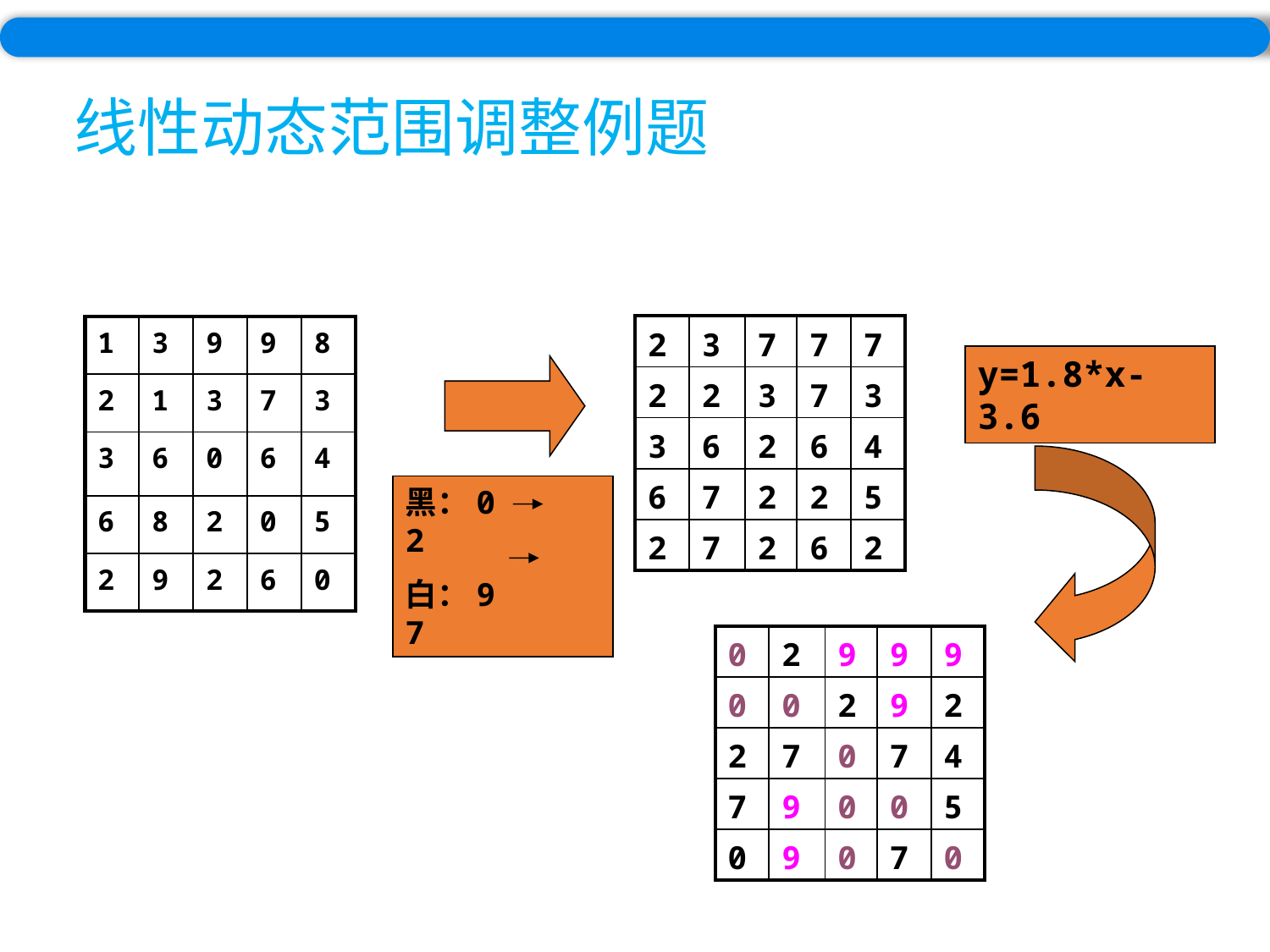

线性动态范围调整例题

| 2 | 3 | 7 | 7 | 7 |
| --- | --- | --- | --- | --- |
| 2 | 2 | 3 | 7 | 3 |
| 3 | 6 | 2 | 6 | 4 |
| 6 | 7 | 2 | 2 | 5 |
| 2 | 7 | 2 | 6 | 2 |
| 1 | 3 | 9 | 9 | 8 |
| --- | --- | --- | --- | --- |
| 2 | 1 | 3 | 7 | 3 |
| 3 | 6 | 0 | 6 | 4 |
| 6 | 8 | 2 | 0 | 5 |
| 2 | 9 | 2 | 6 | 0 |
y=1.8*x-3.6

黑：0     2
白：9     7

| 0 | 2 | 9 | 9 | 9 |
| --- | --- | --- | --- | --- |
| 0 | 0 | 2 | 9 | 2 |
| 2 | 7 | 0 | 7 | 4 |
| 7 | 9 | 0 | 0 | 5 |
| 0 | 9 | 0 | 7 | 0 |